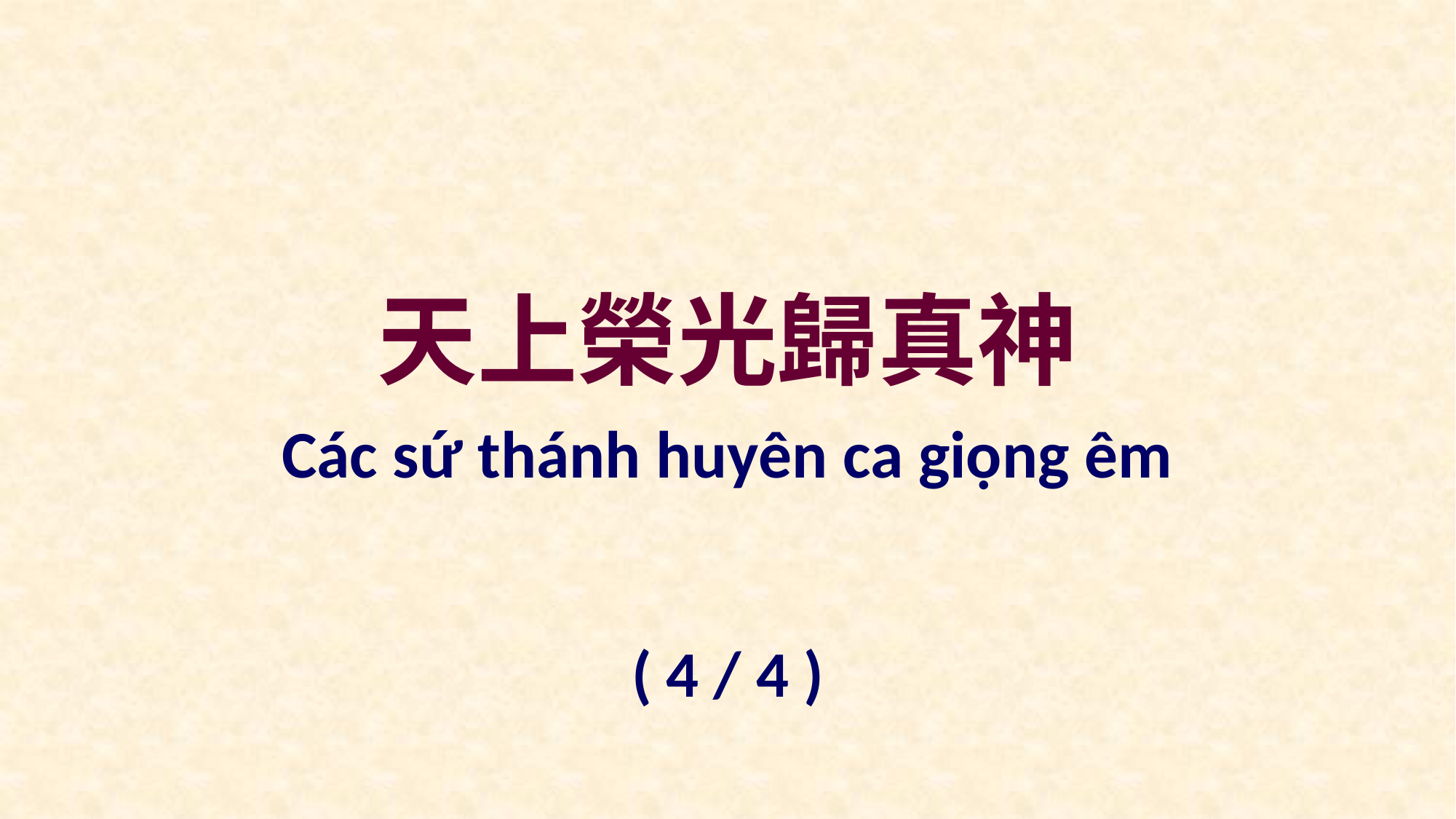

天上榮光歸真神
Các sứ thánh huyên ca giọng êm
( 4 / 4 )